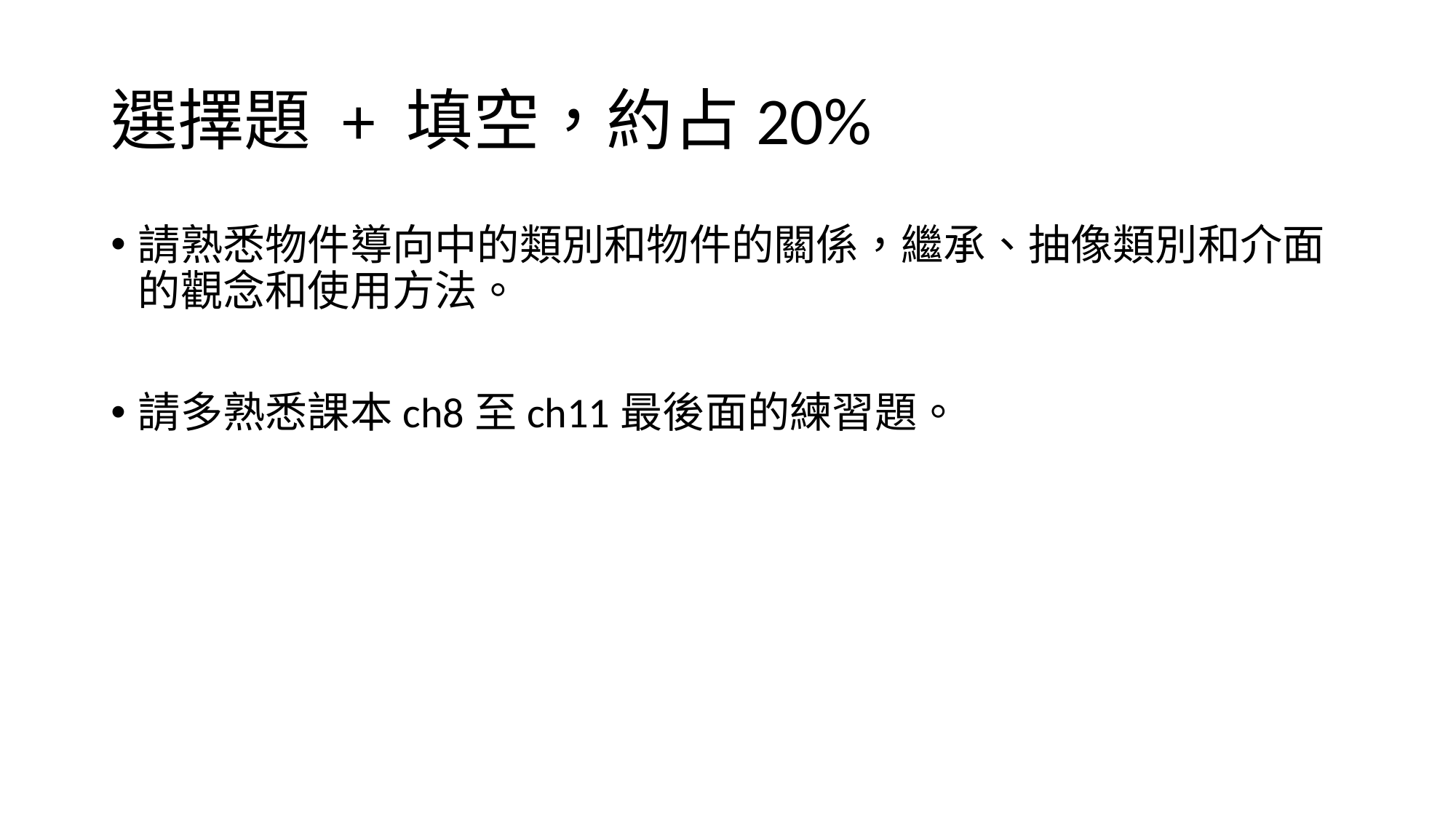

# 選擇題 + 填空，約占20%
請熟悉物件導向中的類別和物件的關係，繼承、抽像類別和介面的觀念和使用方法。

請多熟悉課本ch8至ch11最後面的練習題。